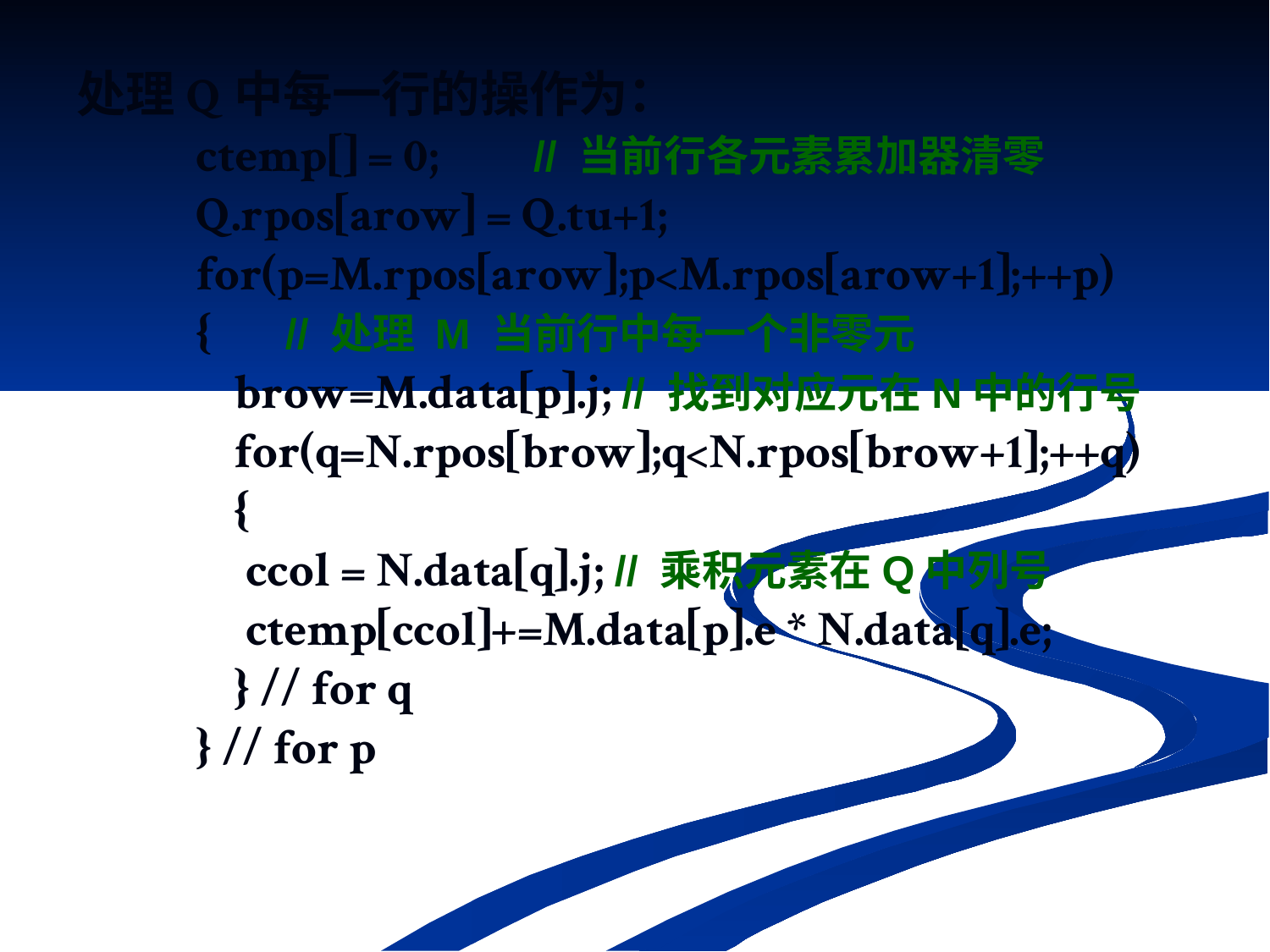

处理Q中每一行的操作为：
　 ctemp[] = 0; 　 // 当前行各元素累加器清零
　 Q.rpos[arow] = Q.tu+1;
　 for(p=M.rpos[arow];p<M.rpos[arow+1];++p)
　 {　// 处理 M 当前行中每一个非零元
　　brow=M.data[p].j; // 找到对应元在N中的行号
　　for(q=N.rpos[brow];q<N.rpos[brow+1];++q)
　　{
　　 ccol = N.data[q].j; // 乘积元素在Q中列号
　　 ctemp[ccol]+=M.data[p].e * N.data[q].e;
　　} // for q
　 } // for p